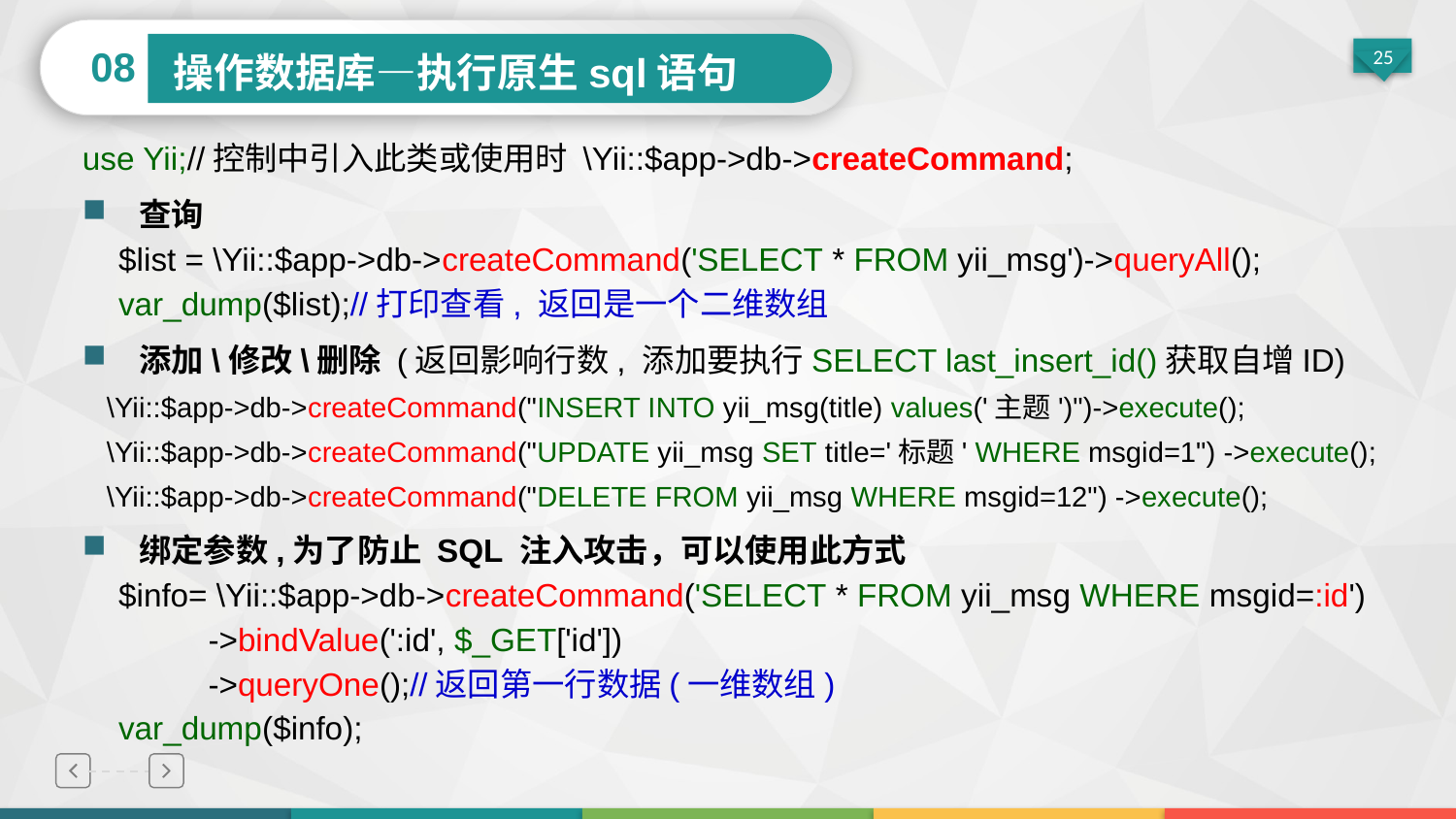

08
操作数据库—执行原生sql语句
use Yii;//控制中引入此类或使用时 \Yii::$app->db->createCommand;
  查询
    $list = \Yii::$app->db->createCommand('SELECT * FROM yii_msg')->queryAll();
    var_dump($list);//打印查看, 返回是一个二维数组
  添加\修改\删除 (返回影响行数, 添加要执行SELECT last_insert_id()获取自增ID)
   \Yii::$app->db->createCommand("INSERT INTO yii_msg(title) values('主题')")->execute();
   \Yii::$app->db->createCommand("UPDATE yii_msg SET title='标题' WHERE msgid=1") ->execute();
   \Yii::$app->db->createCommand("DELETE FROM yii_msg WHERE msgid=12") ->execute();
  绑定参数,为了防止 SQL 注入攻击，可以使用此方式
    $info= \Yii::$app->db->createCommand('SELECT * FROM yii_msg WHERE msgid=:id')
              ->bindValue(':id', $_GET['id'])
              ->queryOne();//返回第一行数据(一维数组)
    var_dump($info);